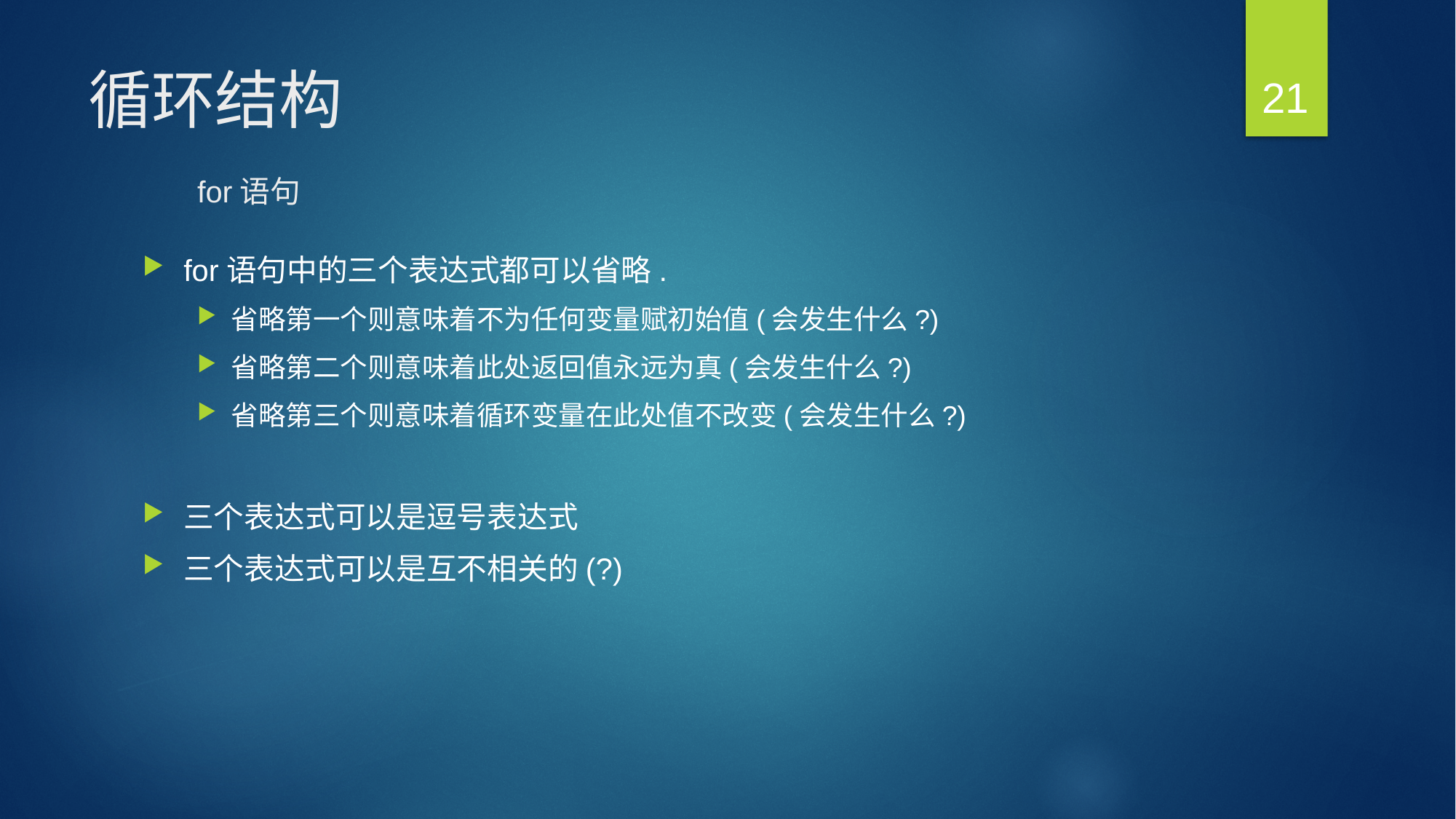

21
# 循环结构 for语句
for语句中的三个表达式都可以省略.
省略第一个则意味着不为任何变量赋初始值(会发生什么?)
省略第二个则意味着此处返回值永远为真(会发生什么?)
省略第三个则意味着循环变量在此处值不改变(会发生什么?)

三个表达式可以是逗号表达式
三个表达式可以是互不相关的(?)